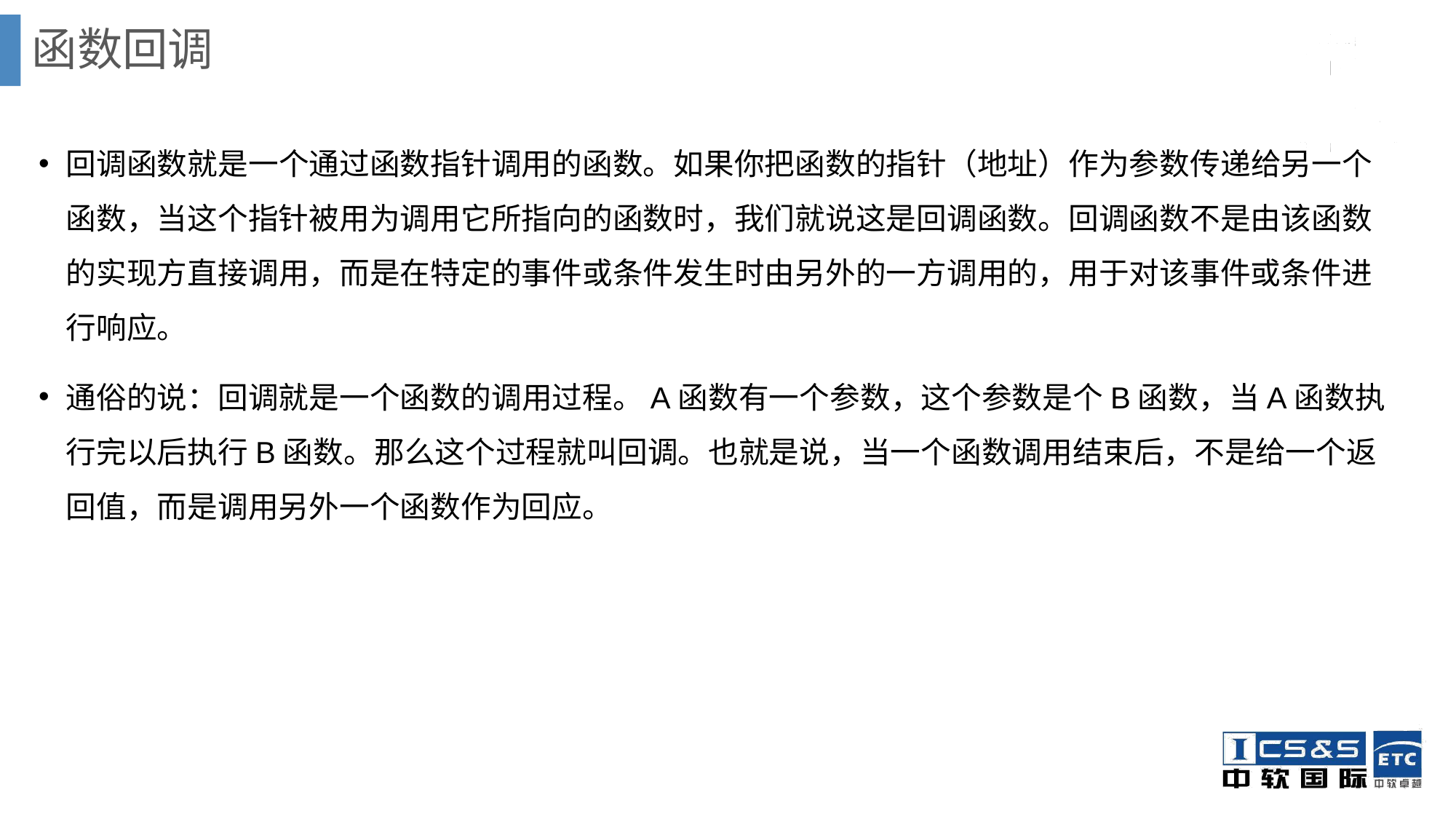

# 函数回调
回调函数就是一个通过函数指针调用的函数。如果你把函数的指针（地址）作为参数传递给另一个函数，当这个指针被用为调用它所指向的函数时，我们就说这是回调函数。回调函数不是由该函数的实现方直接调用，而是在特定的事件或条件发生时由另外的一方调用的，用于对该事件或条件进行响应。
通俗的说：回调就是一个函数的调用过程。A函数有一个参数，这个参数是个B函数，当A函数执行完以后执行B函数。那么这个过程就叫回调。也就是说，当一个函数调用结束后，不是给一个返回值，而是调用另外一个函数作为回应。